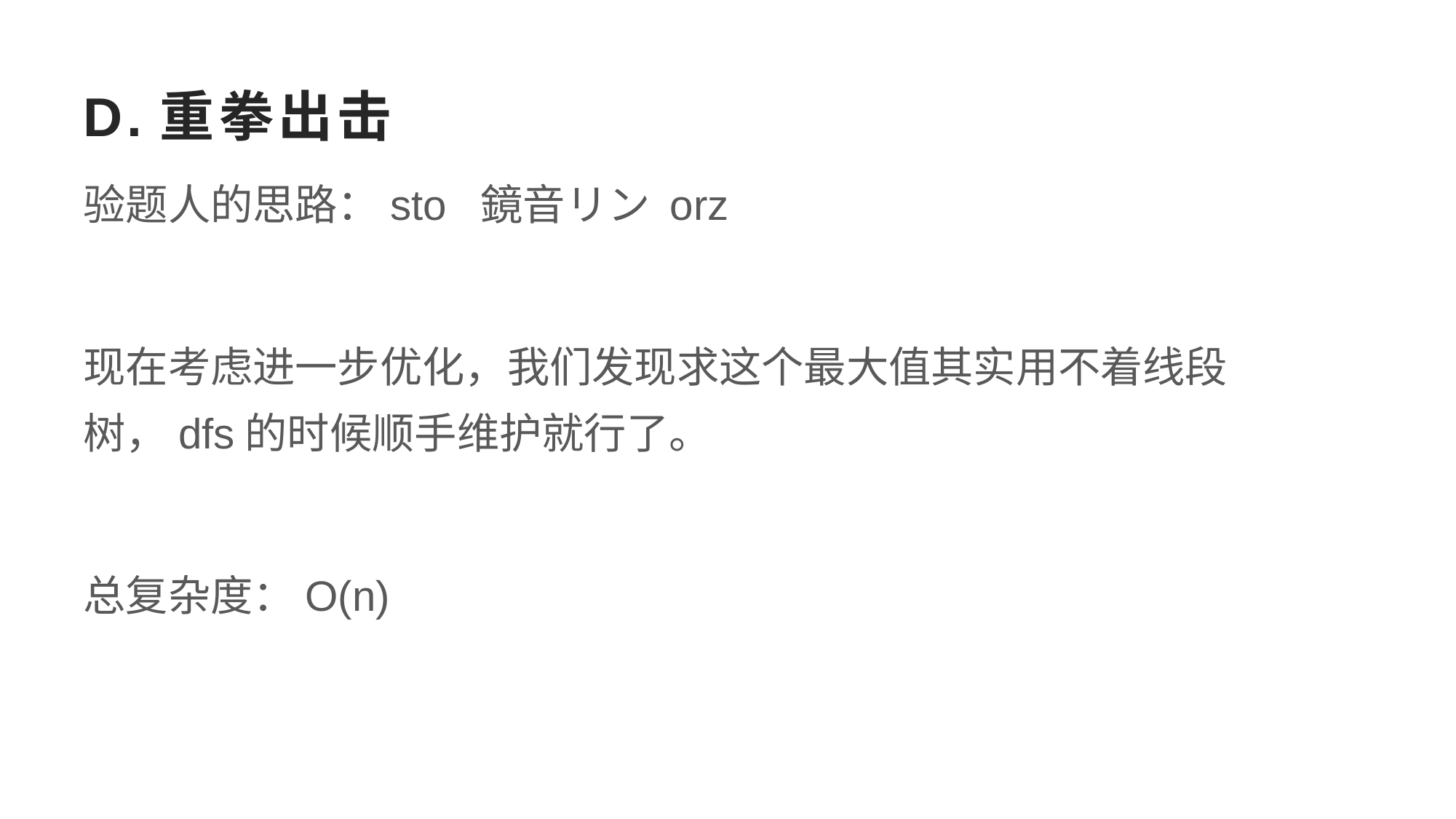

# D.重拳出击
验题人的思路：sto  鏡音リン orz

现在考虑进一步优化，我们发现求这个最大值其实用不着线段树，dfs的时候顺手维护就行了。

总复杂度：O(n)